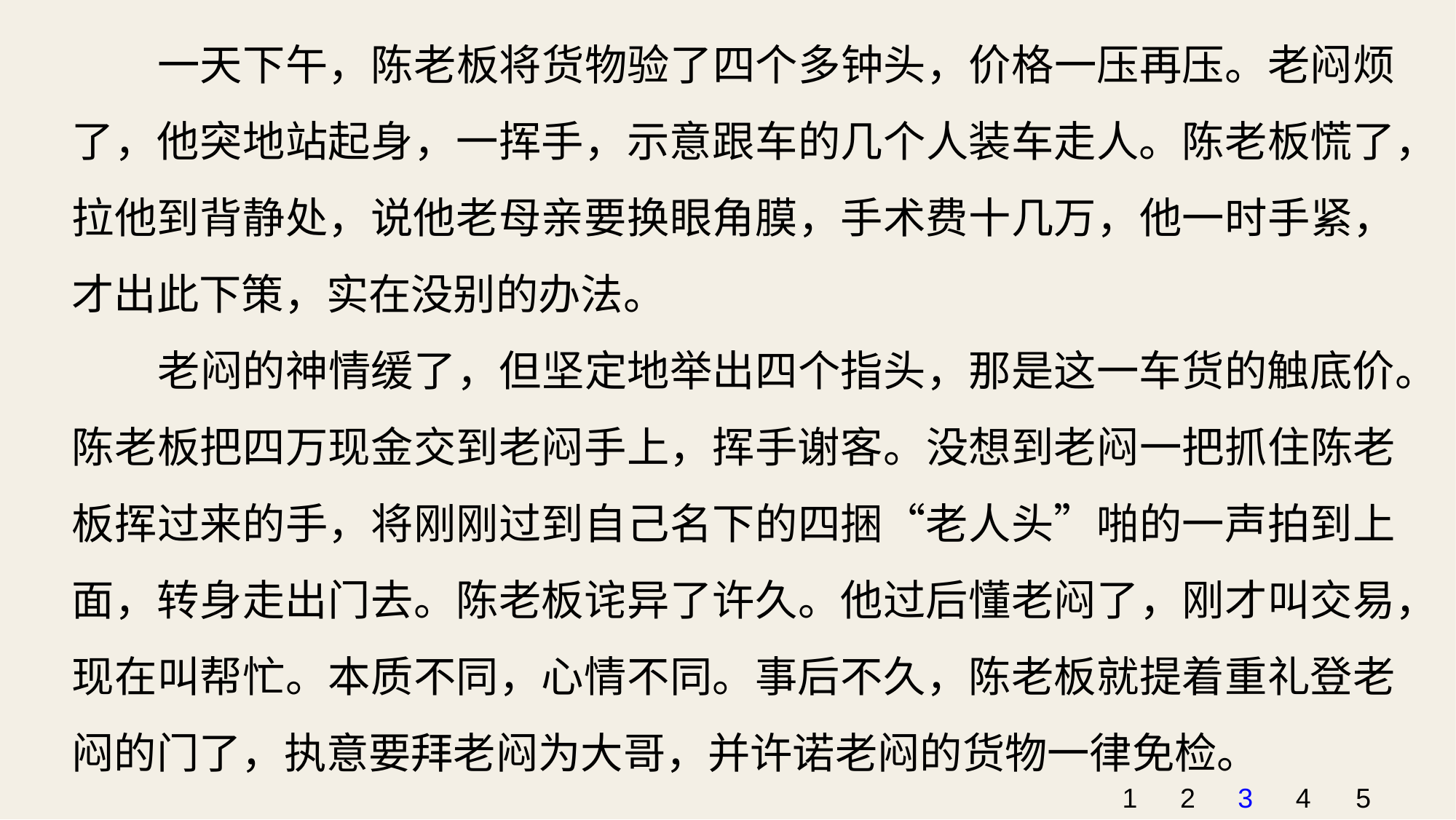

一天下午，陈老板将货物验了四个多钟头，价格一压再压。老闷烦了，他突地站起身，一挥手，示意跟车的几个人装车走人。陈老板慌了，拉他到背静处，说他老母亲要换眼角膜，手术费十几万，他一时手紧，才出此下策，实在没别的办法。
老闷的神情缓了，但坚定地举出四个指头，那是这一车货的触底价。陈老板把四万现金交到老闷手上，挥手谢客。没想到老闷一把抓住陈老板挥过来的手，将刚刚过到自己名下的四捆“老人头”啪的一声拍到上面，转身走出门去。陈老板诧异了许久。他过后懂老闷了，刚才叫交易，现在叫帮忙。本质不同，心情不同。事后不久，陈老板就提着重礼登老闷的门了，执意要拜老闷为大哥，并许诺老闷的货物一律免检。
1
2
3
4
5